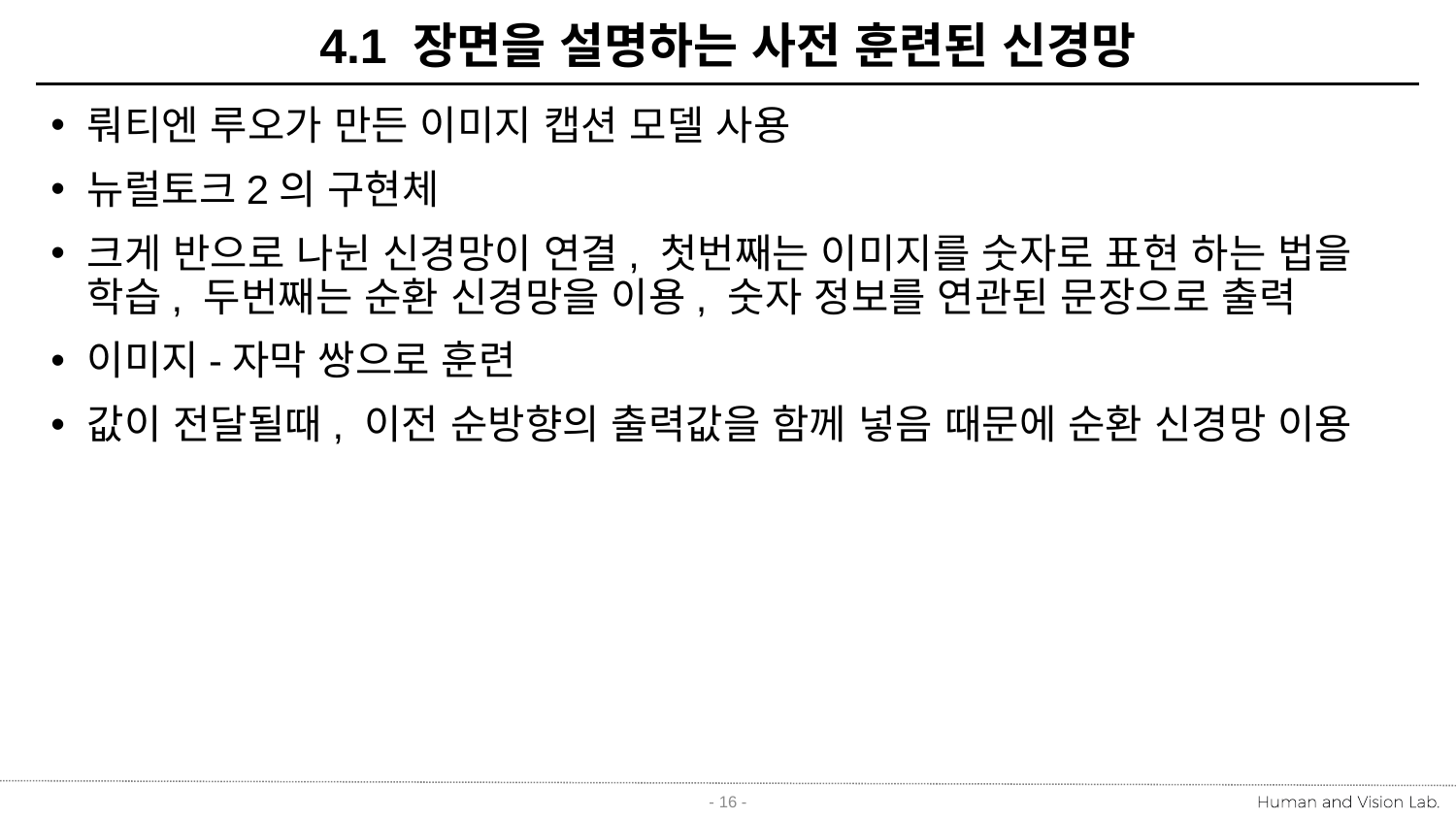

# 4.1 장면을 설명하는 사전 훈련된 신경망
뤄티엔 루오가 만든 이미지 캡션 모델 사용
뉴럴토크2의 구현체
크게 반으로 나뉜 신경망이 연결, 첫번째는 이미지를 숫자로 표현 하는 법을 학습, 두번째는 순환 신경망을 이용, 숫자 정보를 연관된 문장으로 출력
이미지-자막 쌍으로 훈련
값이 전달될때, 이전 순방향의 출력값을 함께 넣음 때문에 순환 신경망 이용

- 16 -